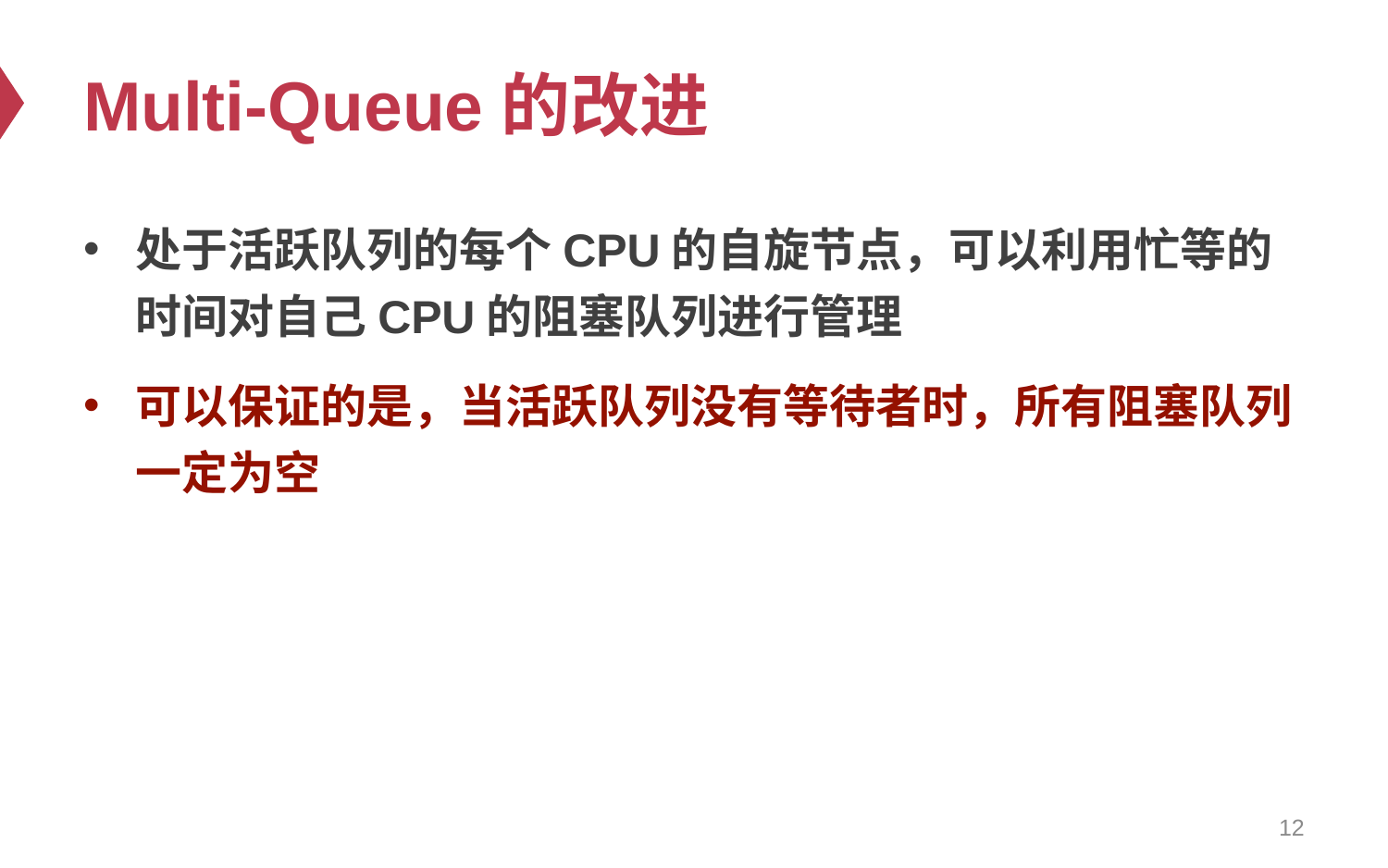

# Multi-Queue的改进
处于活跃队列的每个CPU的自旋节点，可以利用忙等的时间对自己CPU的阻塞队列进行管理
可以保证的是，当活跃队列没有等待者时，所有阻塞队列一定为空
12